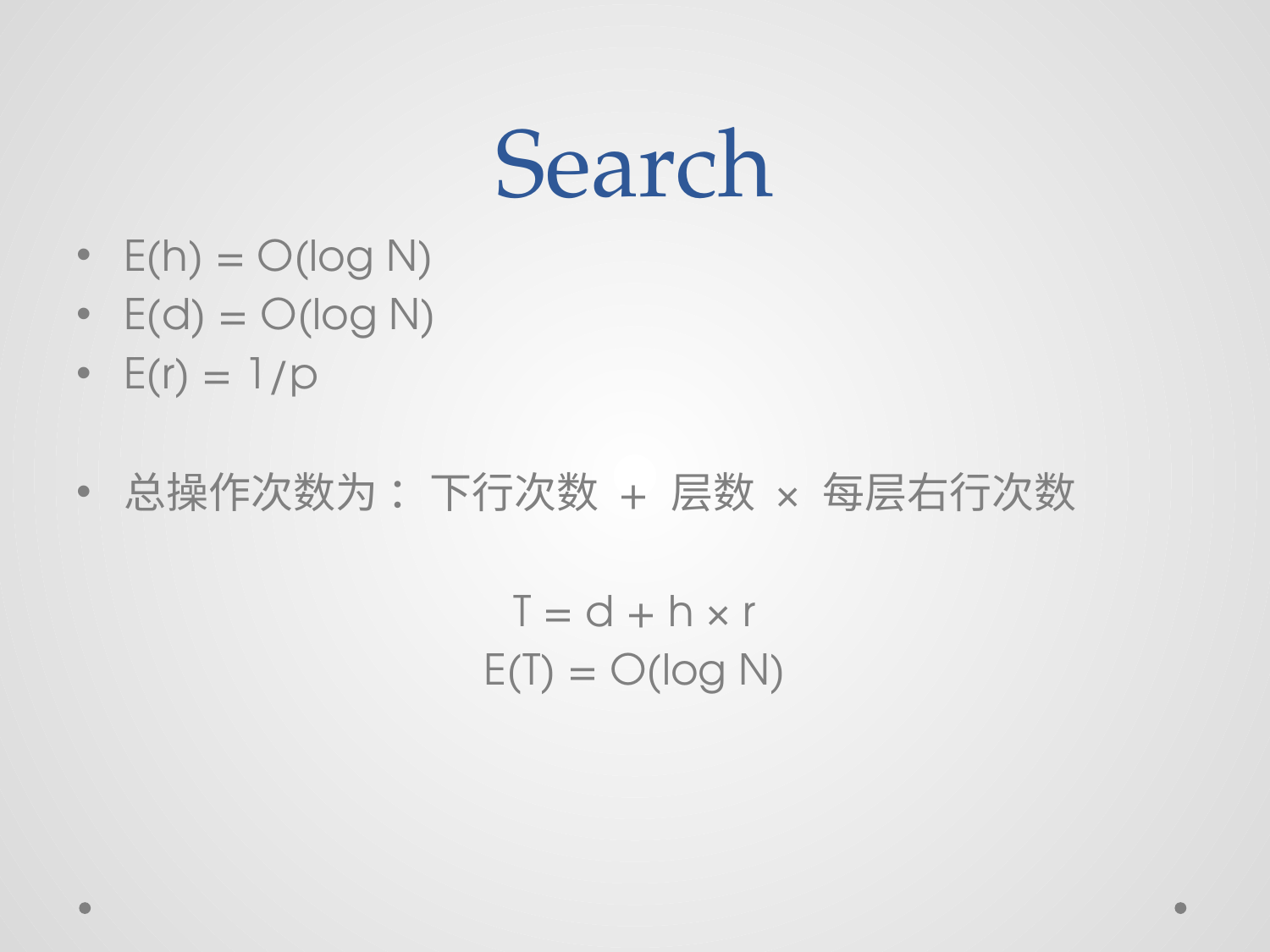

# Search
E(h) = O(log N)
E(d) = O(log N)
E(r) = 1/p

总操作次数为 ：下行次数 + 层数 × 每层右行次数

T = d + h × r
E(T) = O(log N)